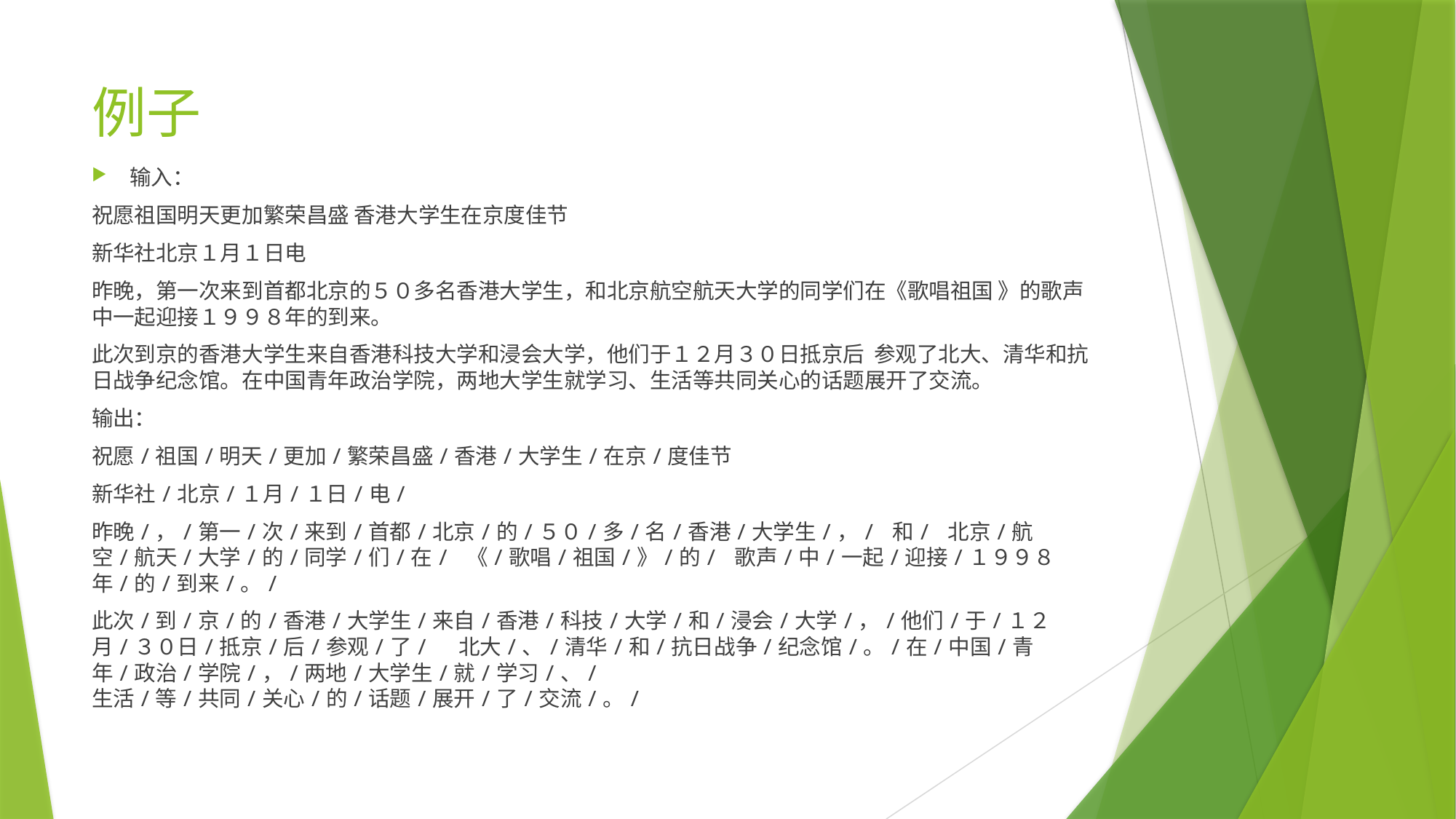

# 例子
输入：
祝愿祖国明天更加繁荣昌盛 香港大学生在京度佳节
新华社北京１月１日电
昨晚，第一次来到首都北京的５０多名香港大学生，和北京航空航天大学的同学们在《歌唱祖国 》的歌声中一起迎接１９９８年的到来。
此次到京的香港大学生来自香港科技大学和浸会大学，他们于１２月３０日抵京后  参观了北大、清华和抗日战争纪念馆。在中国青年政治学院，两地大学生就学习、生活等共同关心的话题展开了交流。
输出：
祝愿/祖国/明天/更加/繁荣昌盛/香港/大学生/在京/度佳节
新华社/北京/１月/１日/电/
昨晚/，/第一/次/来到/首都/北京/的/５０/多/名/香港/大学生/，/ 和/ 北京/航空/航天/大学/的/同学/们/在/ 《/歌唱/祖国/》/的/ 歌声/中/一起/迎接/１９９８年/的/到来/。/
此次/到/京/的/香港/大学生/来自/香港/科技/大学/和/浸会/大学/，/他们/于/１２月/３０日/抵京/后/参观/了/  北大/、/清华/和/抗日战争/纪念馆/。/在/中国/青年/政治/学院/，/两地/大学生/就/学习/、/  生活/等/共同/关心/的/话题/展开/了/交流/。/